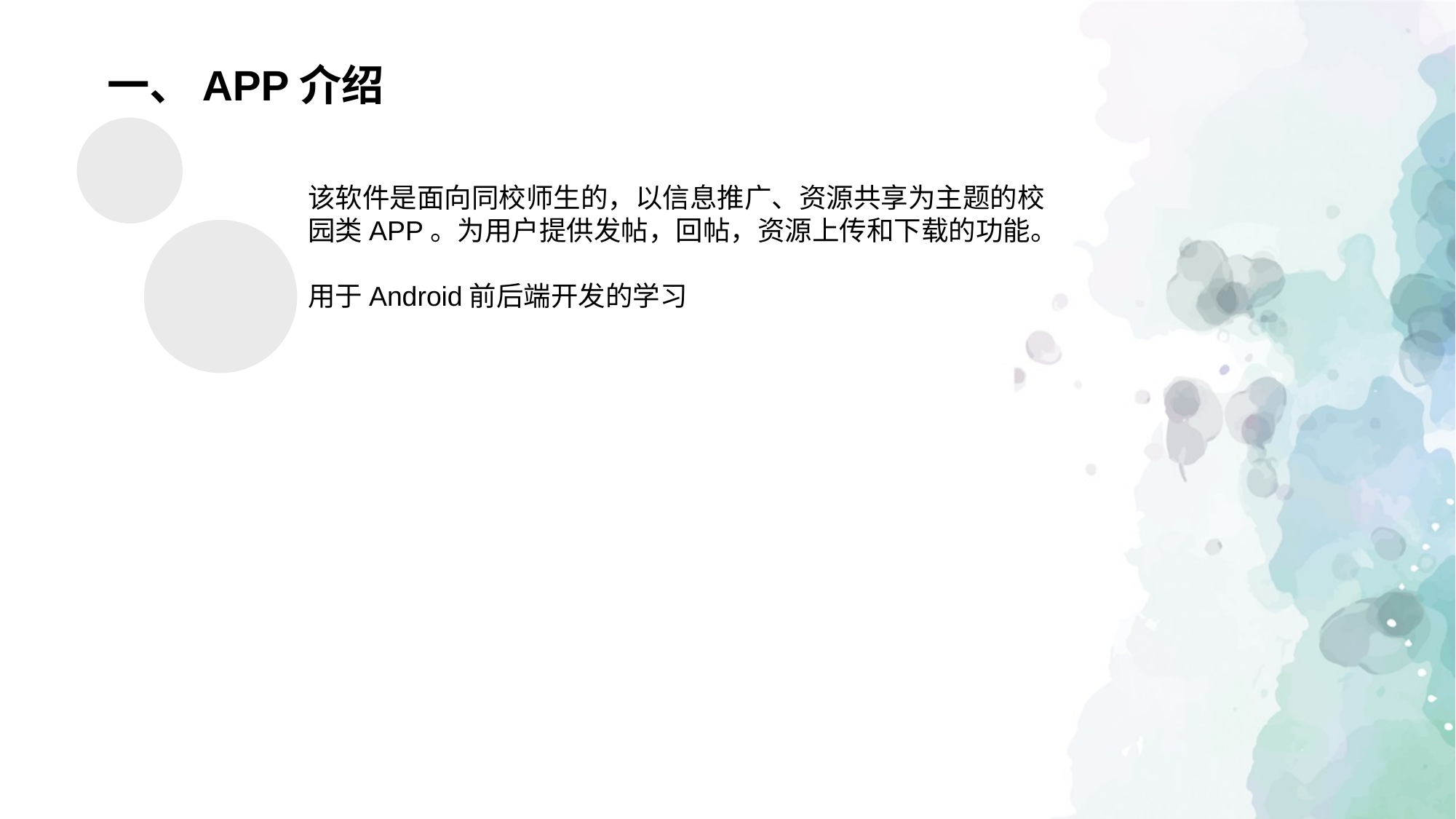

一、APP介绍

该软件是面向同校师生的，以信息推广、资源共享为主题的校园类APP。为用户提供发帖，回帖，资源上传和下载的功能。

用于Android前后端开发的学习